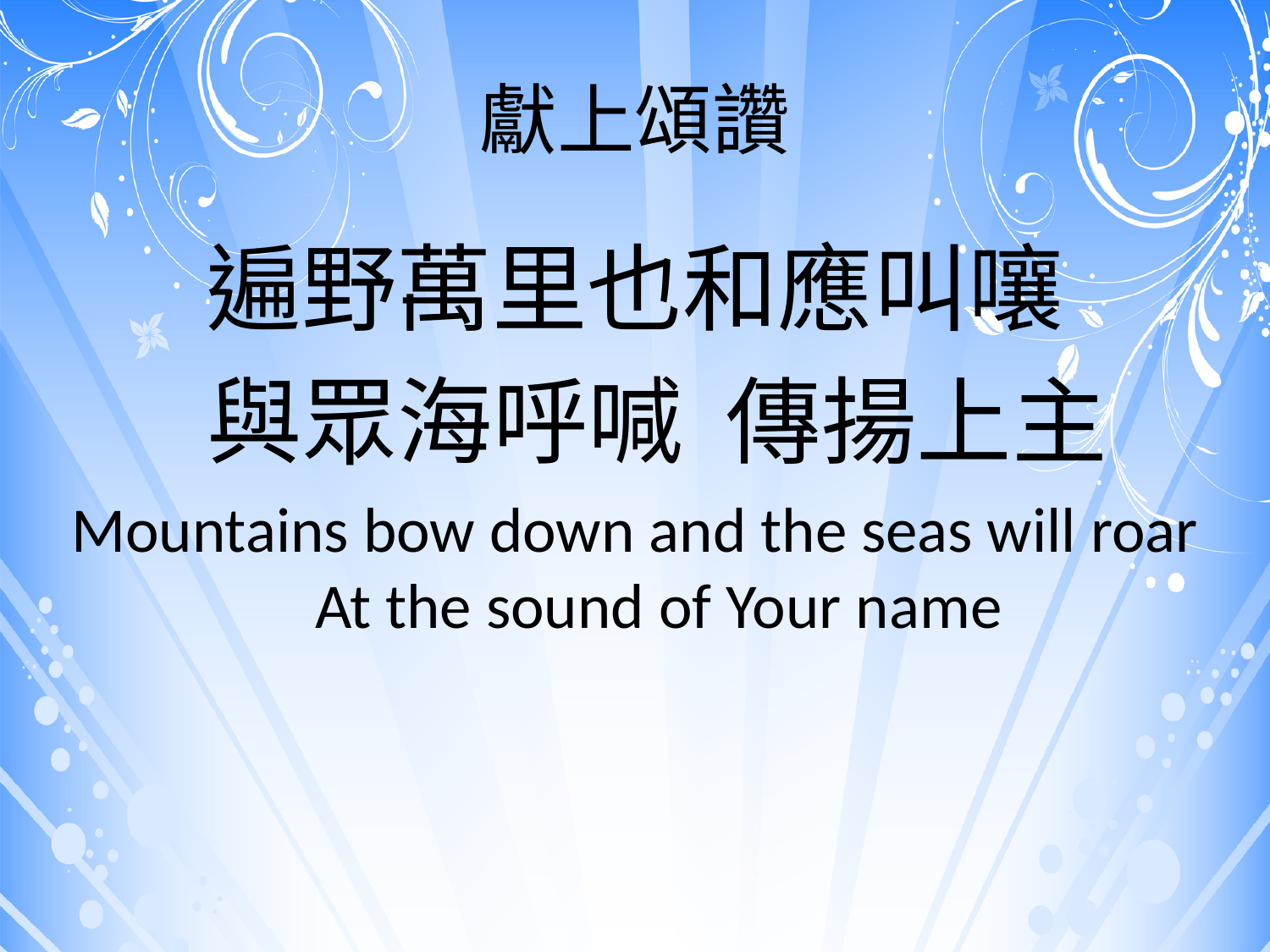

# 獻上頌讚
遍野萬里也和應叫嚷
 與眾海呼喊  傳揚上主
Mountains bow down and the seas will roar
At the sound of Your name